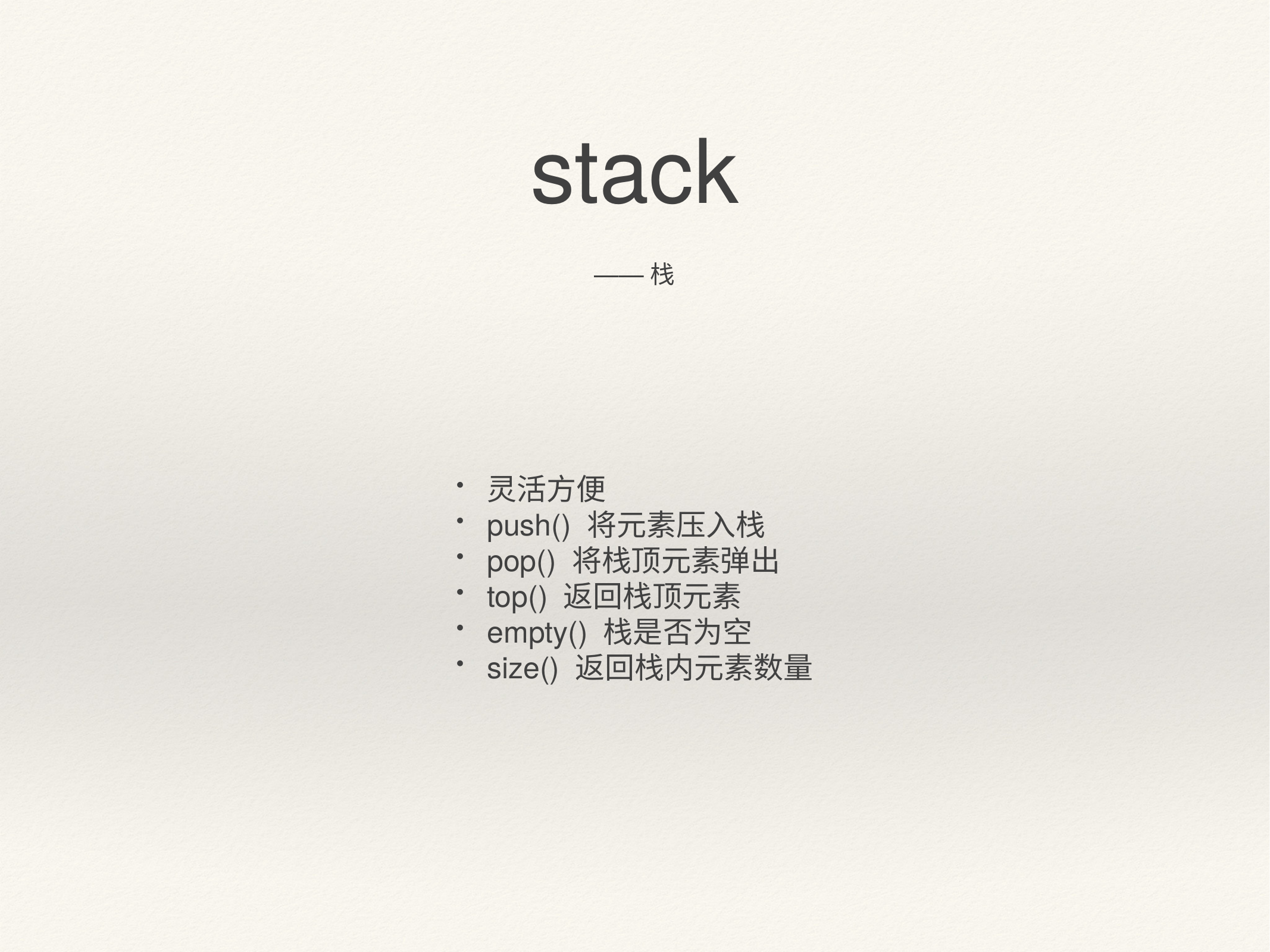

stack
——栈
灵活方便
push() 将元素压入栈
pop() 将栈顶元素弹出
top() 返回栈顶元素
empty() 栈是否为空
size() 返回栈内元素数量